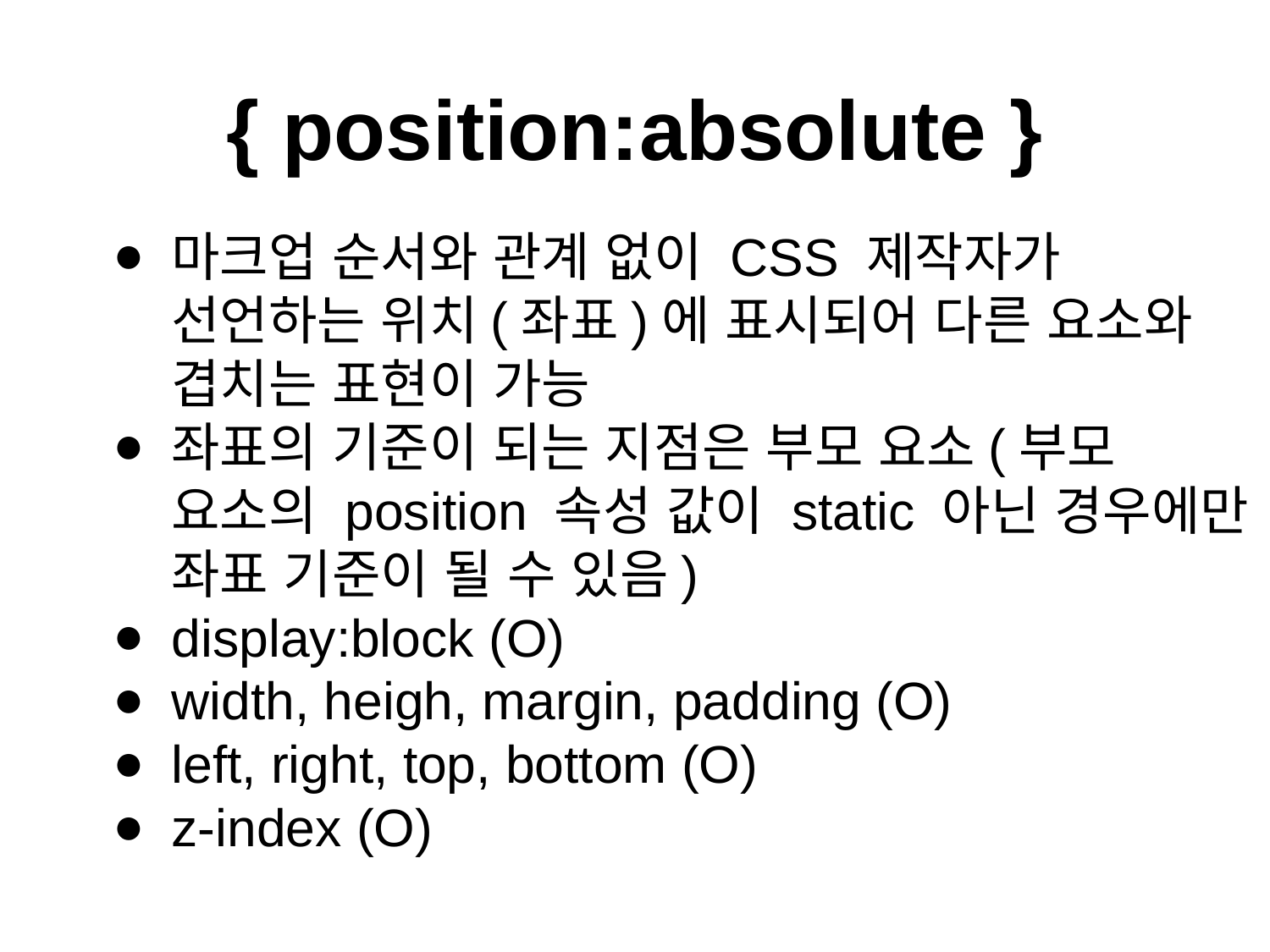

# { position:absolute }
마크업 순서와 관계 없이 CSS 제작자가 선언하는 위치(좌표)에 표시되어 다른 요소와 겹치는 표현이 가능
좌표의 기준이 되는 지점은 부모 요소(부모 요소의 position 속성 값이 static 아닌 경우에만 좌표 기준이 될 수 있음)
display:block (O)
width, heigh, margin, padding (O)
left, right, top, bottom (O)
z-index (O)